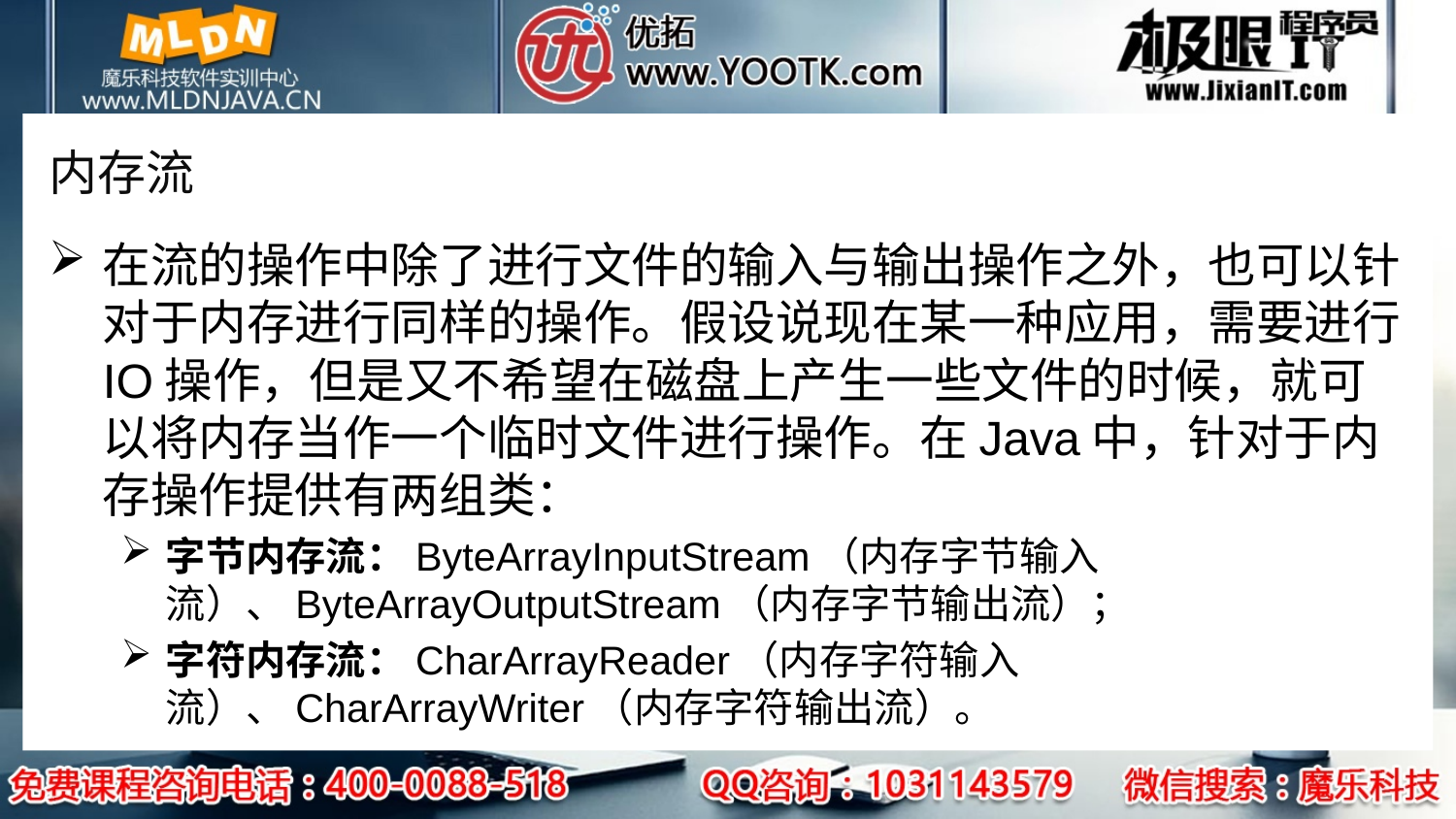

# 内存流
在流的操作中除了进行文件的输入与输出操作之外，也可以针对于内存进行同样的操作。假设说现在某一种应用，需要进行IO操作，但是又不希望在磁盘上产生一些文件的时候，就可以将内存当作一个临时文件进行操作。在Java中，针对于内存操作提供有两组类：
字节内存流：ByteArrayInputStream（内存字节输入流）、ByteArrayOutputStream（内存字节输出流）；
字符内存流：CharArrayReader（内存字符输入流）、CharArrayWriter（内存字符输出流）。